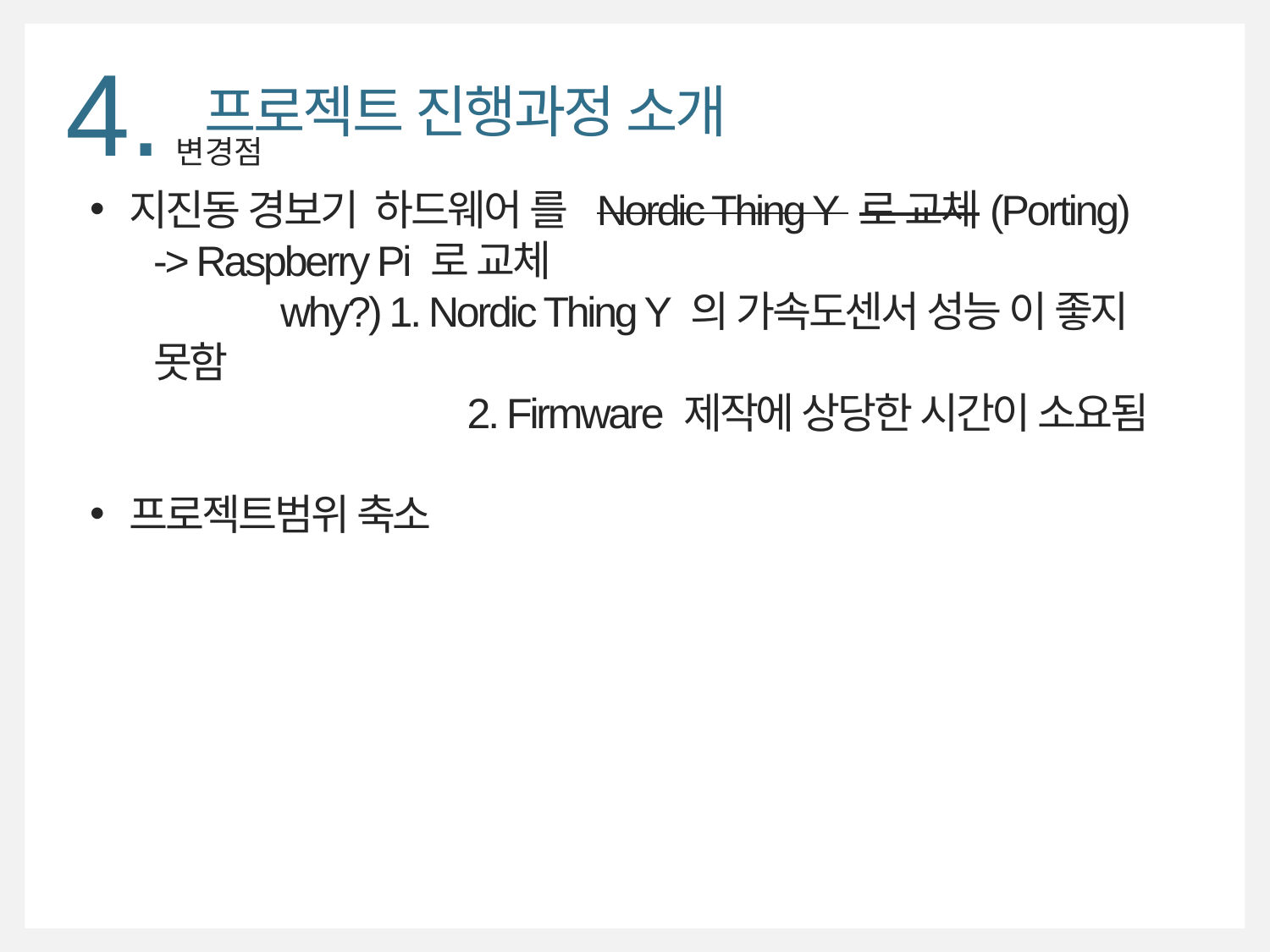

4.
프로젝트 진행과정 소개
변경점
지진동 경보기  하드웨어 를  Nordic Thing Y 로 교체(Porting)
-> Raspberry Pi 로 교체
	why?) 1. Nordic Thing Y 의 가속도센서 성능 이 좋지 못함
	                    2. Firmware 제작에 상당한 시간이 소요됨

프로젝트범위 축소